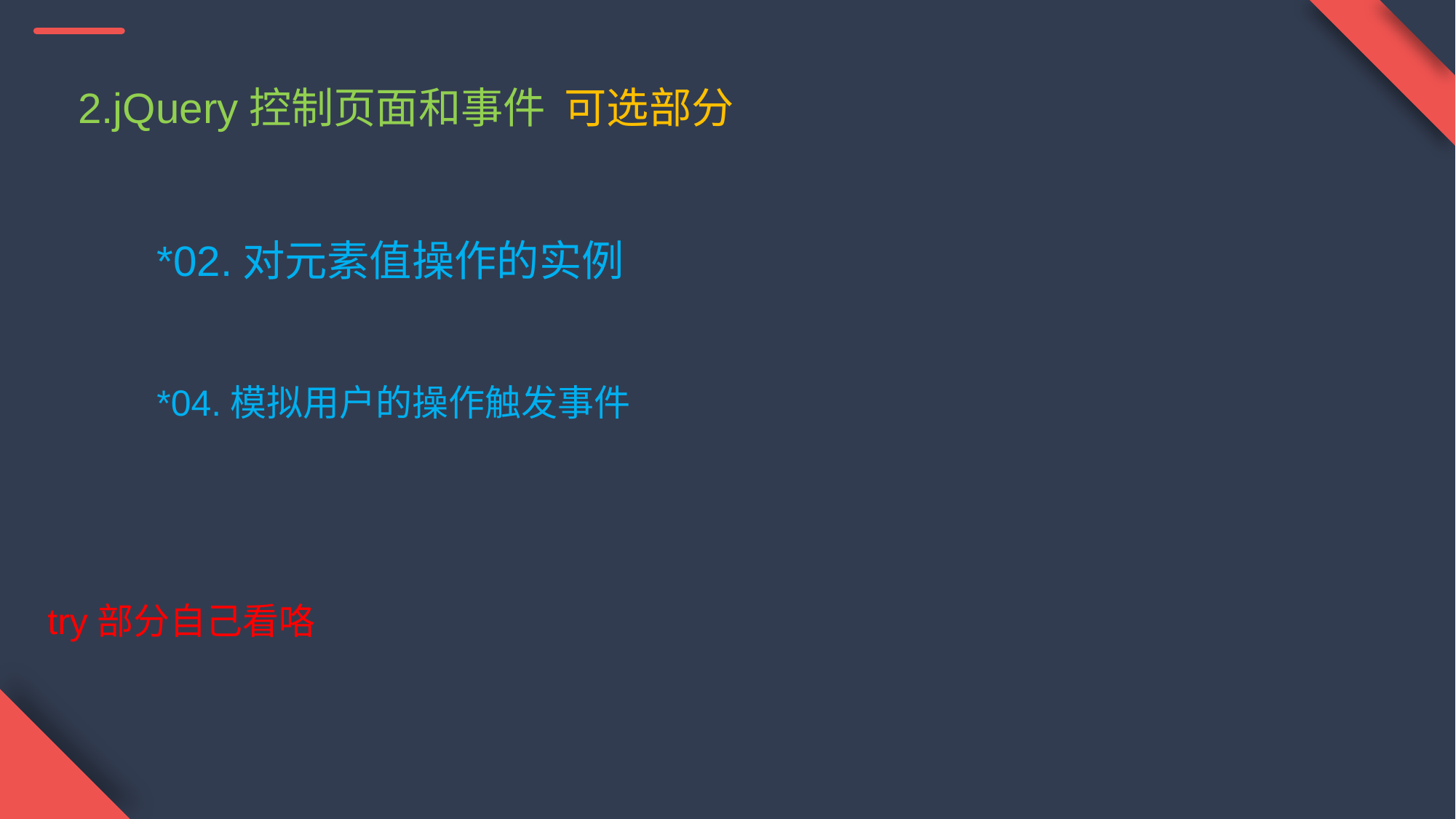

2.jQuery控制页面和事件  可选部分

	*02.对元素值操作的实例

	*04.模拟用户的操作触发事件

try部分自己看咯